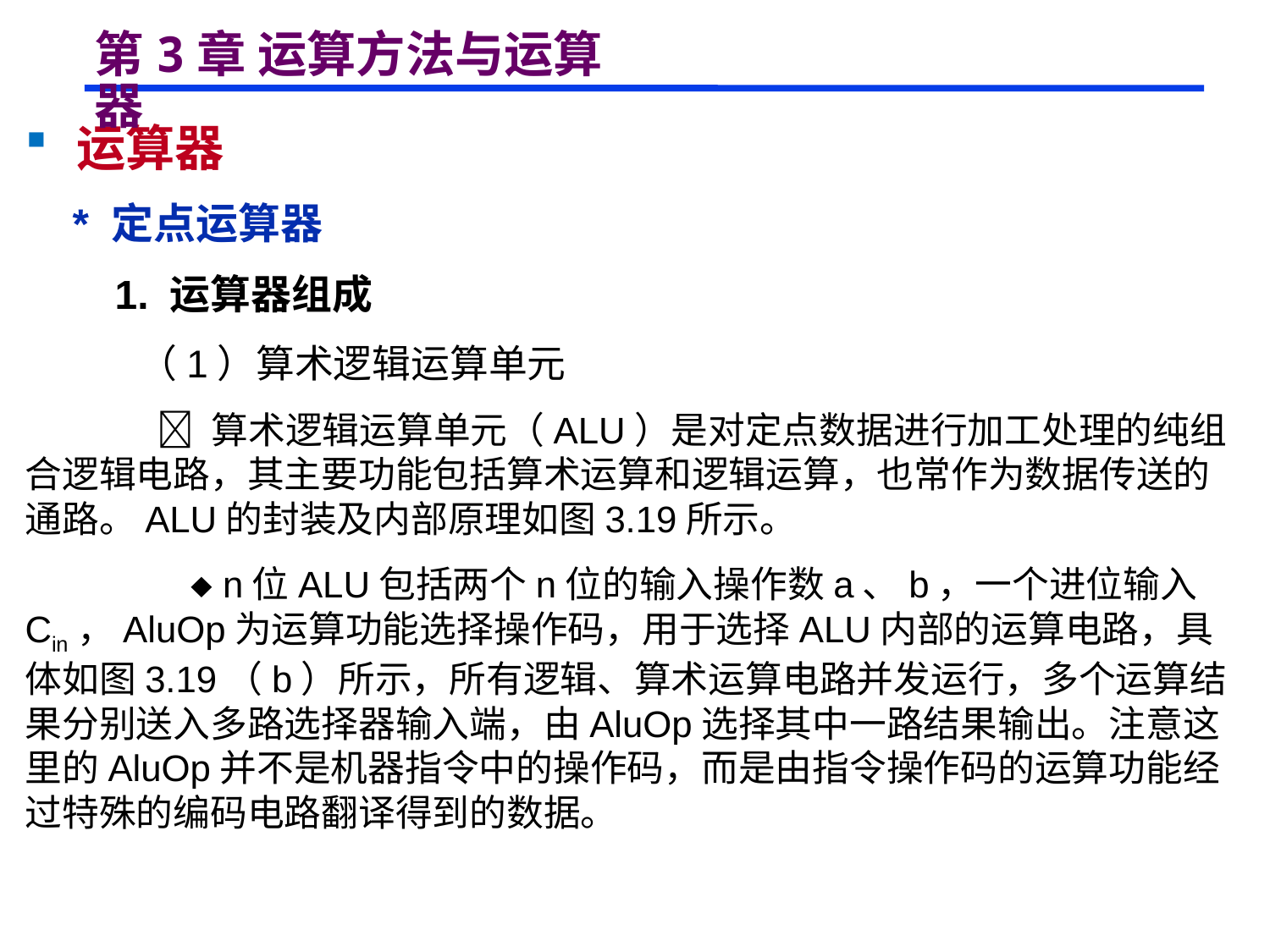

# 第3章 运算方法与运算器
 运算器
    * 定点运算器
        1. 运算器组成
            （1）算术逻辑运算单元
                ♦ 算术逻辑运算单元（ALU）是对定点数据进行加工处理的纯组合逻辑电路，其主要功能包括算术运算和逻辑运算，也常作为数据传送的通路。ALU的封装及内部原理如图3.19所示。
                ♦ n位ALU包括两个n位的输入操作数a、b，一个进位输入Cin，AluOp为运算功能选择操作码，用于选择ALU内部的运算电路，具体如图3.19（b）所示，所有逻辑、算术运算电路并发运行，多个运算结果分别送入多路选择器输入端，由AluOp选择其中一路结果输出。注意这里的AluOp并不是机器指令中的操作码，而是由指令操作码的运算功能经过特殊的编码电路翻译得到的数据。